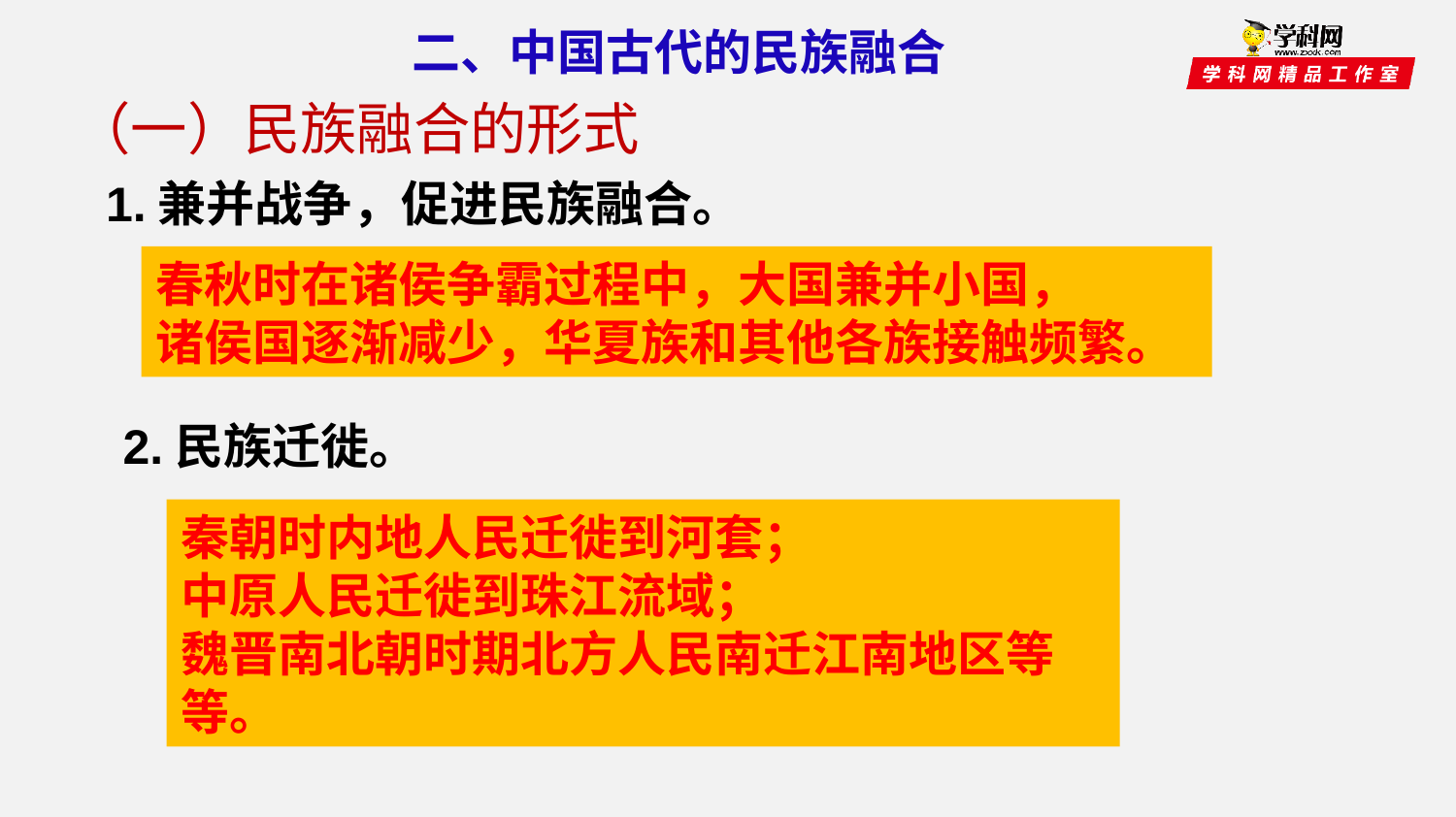

二、中国古代的民族融合
（一）民族融合的形式
1.兼并战争，促进民族融合。
春秋时在诸侯争霸过程中，大国兼并小国，
诸侯国逐渐减少，华夏族和其他各族接触频繁。
2.民族迁徙。
秦朝时内地人民迁徙到河套；
中原人民迁徙到珠江流域；
魏晋南北朝时期北方人民南迁江南地区等等。